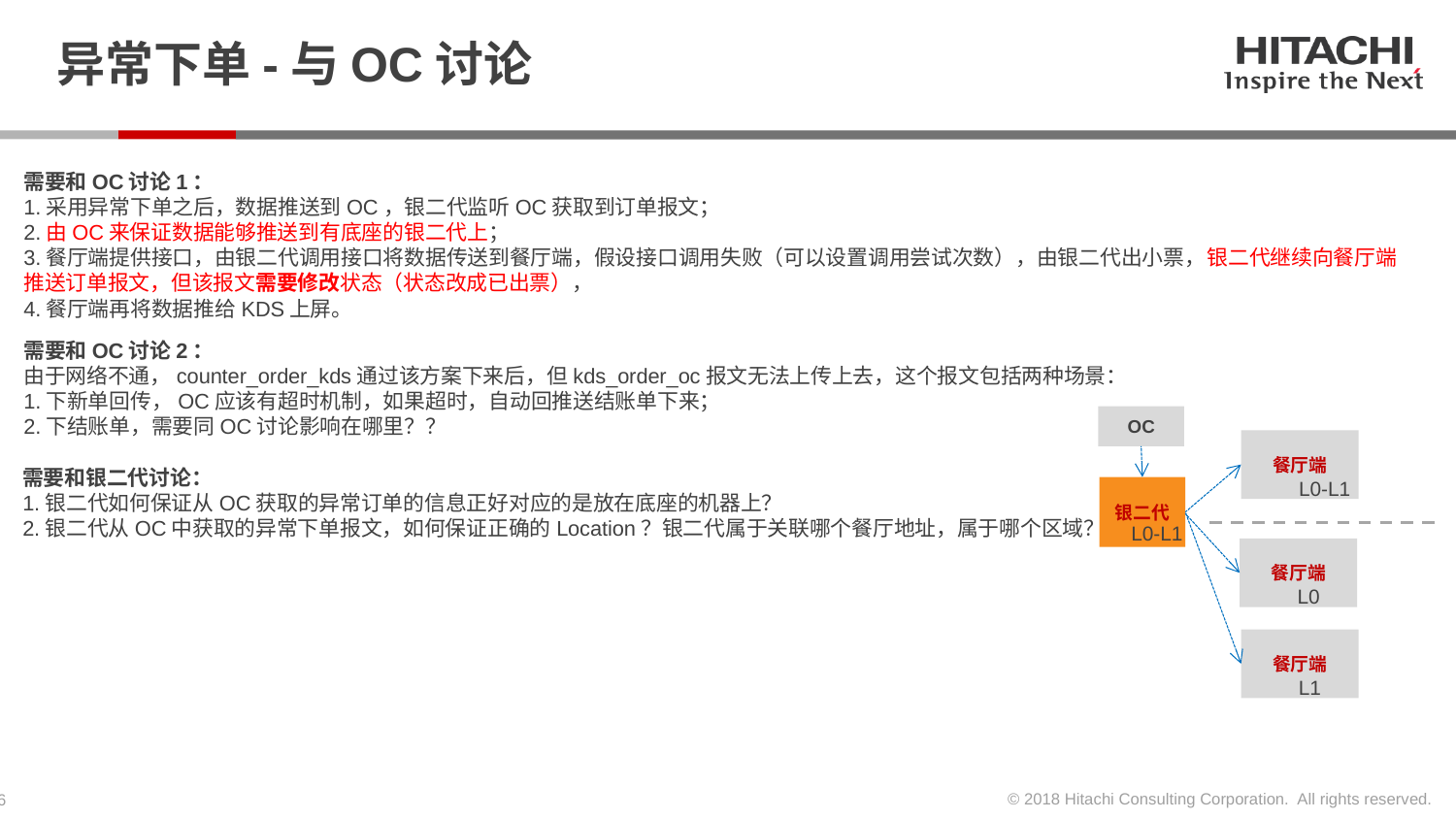

# 异常下单-与OC讨论
需要和OC讨论1：
1.采用异常下单之后，数据推送到OC，银二代监听OC获取到订单报文；
2.由OC来保证数据能够推送到有底座的银二代上；
3.餐厅端提供接口，由银二代调用接口将数据传送到餐厅端，假设接口调用失败（可以设置调用尝试次数），由银二代出小票，银二代继续向餐厅端推送订单报文，但该报文需要修改状态（状态改成已出票），
4.餐厅端再将数据推给KDS上屏。
需要和OC讨论2：
由于网络不通，counter_order_kds通过该方案下来后，但kds_order_oc报文无法上传上去，这个报文包括两种场景：
1.下新单回传，OC应该有超时机制，如果超时，自动回推送结账单下来；
2.下结账单，需要同OC讨论影响在哪里？？
OC
餐厅端
需要和银二代讨论：
1.银二代如何保证从OC获取的异常订单的信息正好对应的是放在底座的机器上？
2.银二代从OC中获取的异常下单报文，如何保证正确的Location？银二代属于关联哪个餐厅地址，属于哪个区域？
L0-L1
银二代
L0-L1
餐厅端
L0
餐厅端
L1